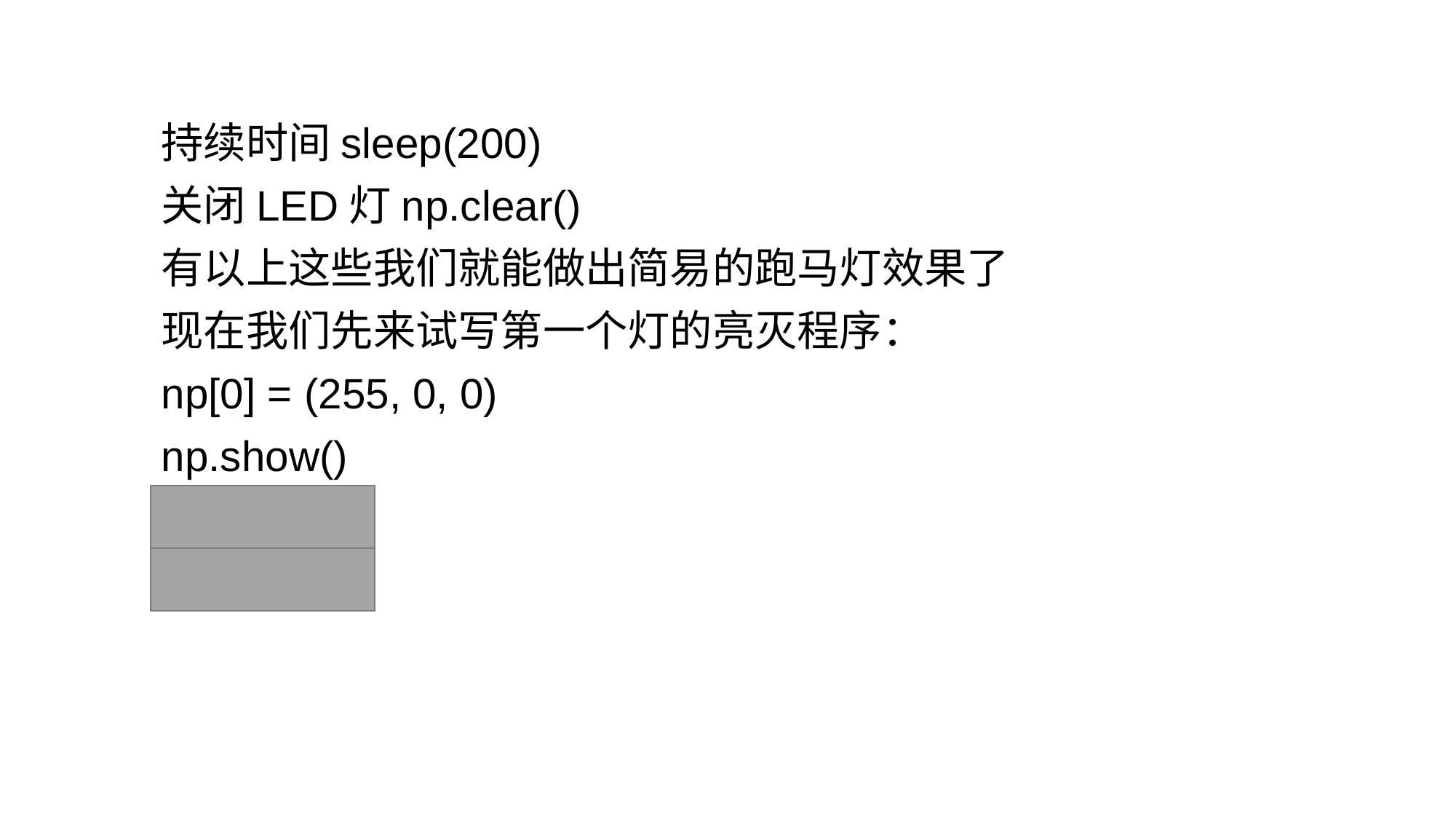

持续时间sleep(200)
关闭LED灯np.clear()
有以上这些我们就能做出简易的跑马灯效果了
现在我们先来试写第一个灯的亮灭程序：
np[0] = (255, 0, 0)
np.show()

sleep(200)

np.clear()